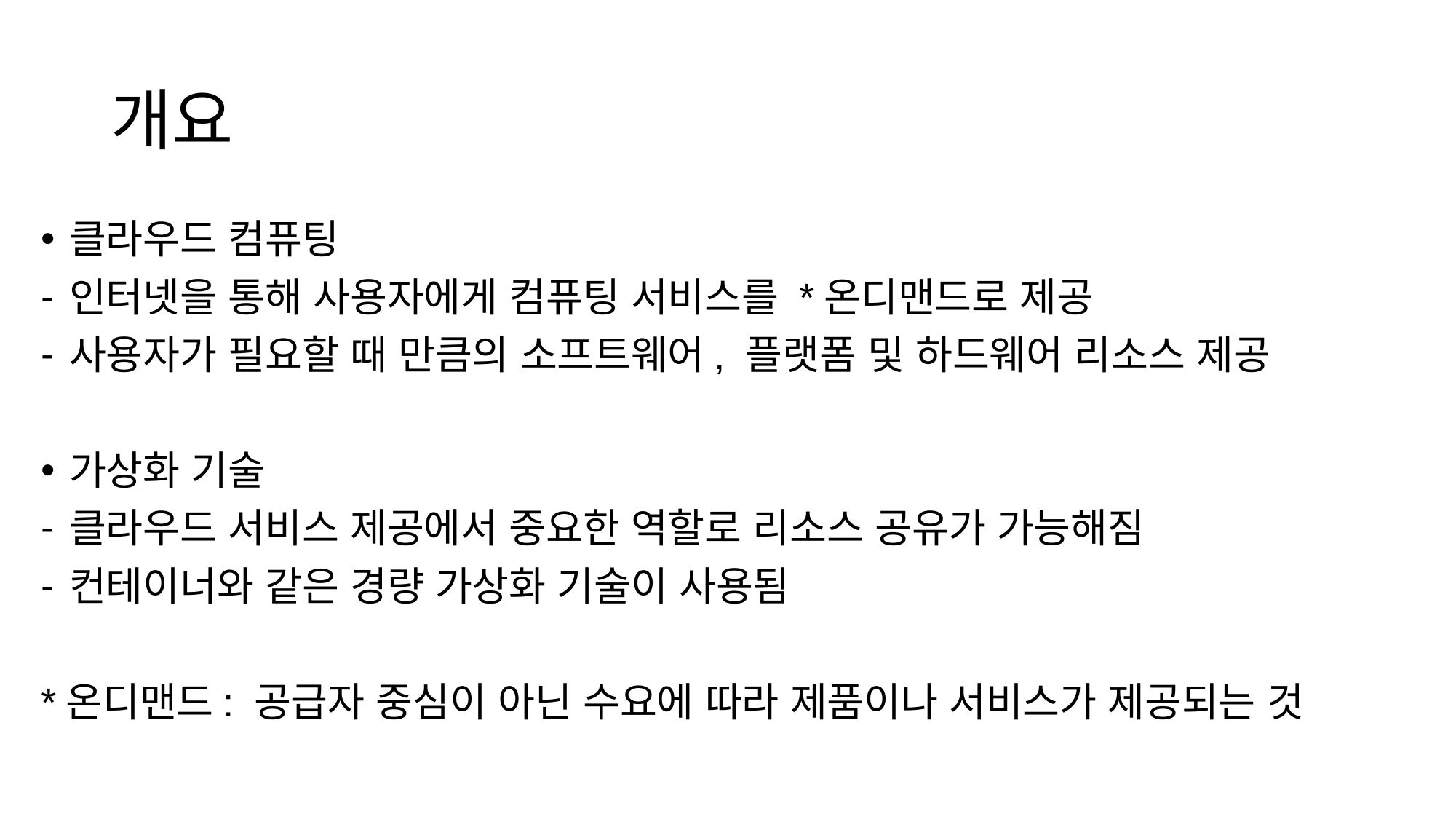

# 개요
클라우드 컴퓨팅
인터넷을 통해 사용자에게 컴퓨팅 서비스를 *온디맨드로 제공
사용자가 필요할 때 만큼의 소프트웨어, 플랫폼 및 하드웨어 리소스 제공

가상화 기술
클라우드 서비스 제공에서 중요한 역할로 리소스 공유가 가능해짐
컨테이너와 같은 경량 가상화 기술이 사용됨

*온디맨드: 공급자 중심이 아닌 수요에 따라 제품이나 서비스가 제공되는 것